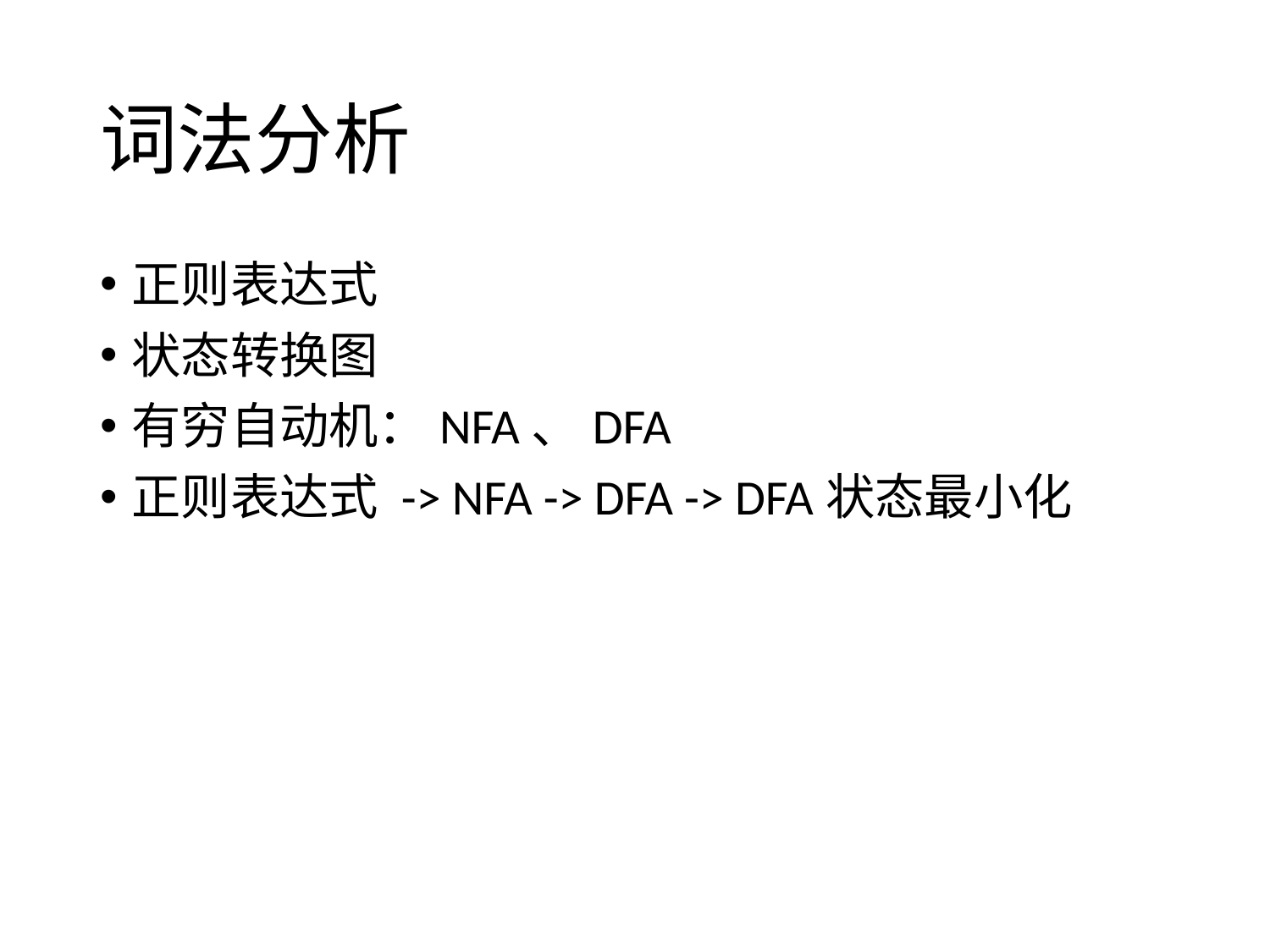

# 词法分析
正则表达式
状态转换图
有穷自动机：NFA、DFA
正则表达式 -> NFA -> DFA -> DFA状态最小化